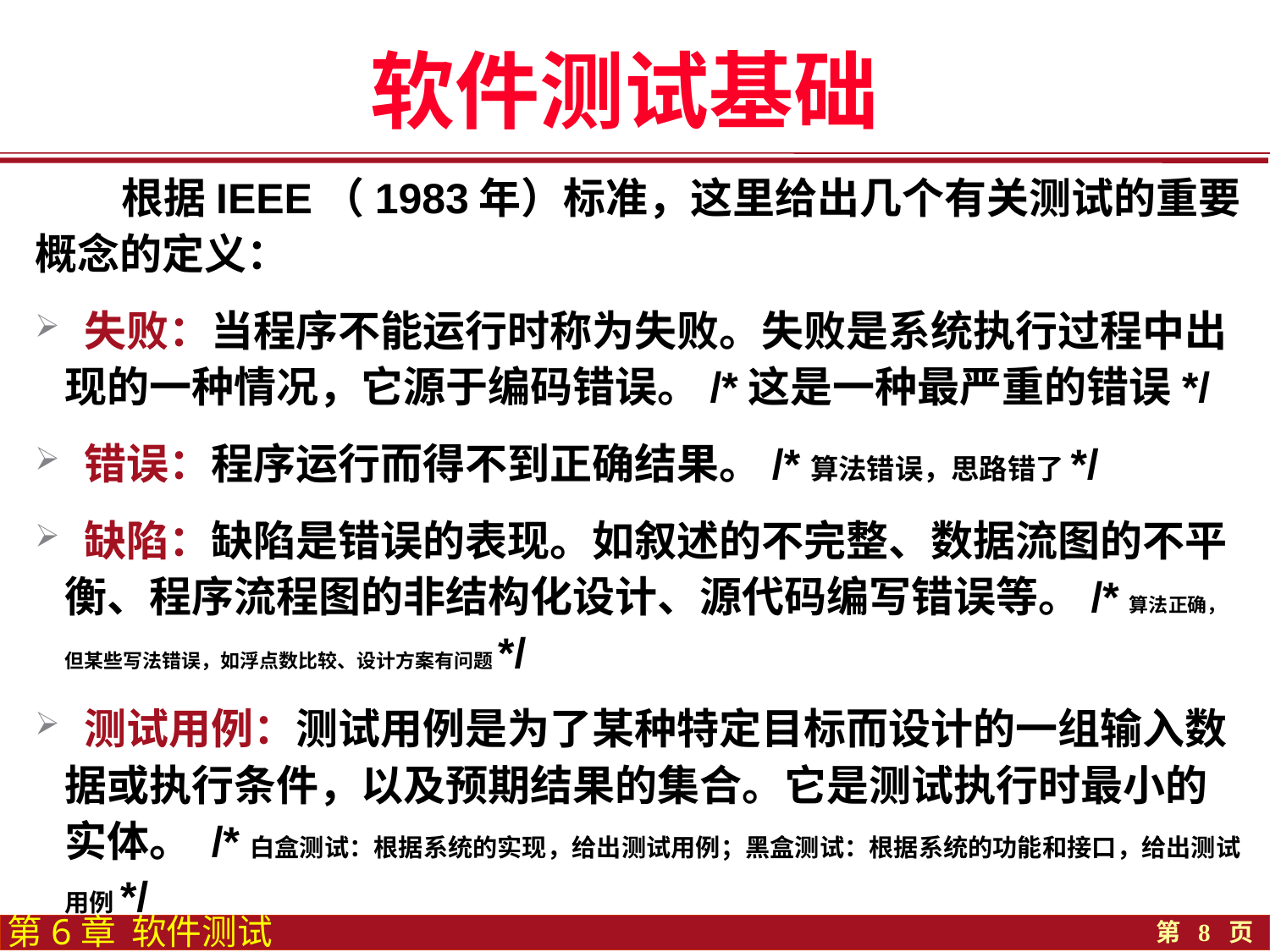

# 软件测试基础
        根据IEEE（1983年）标准，这里给出几个有关测试的重要概念的定义：
 失败：当程序不能运行时称为失败。失败是系统执行过程中出现的一种情况，它源于编码错误。/*这是一种最严重的错误*/
 错误：程序运行而得不到正确结果。/*算法错误，思路错了*/
 缺陷：缺陷是错误的表现。如叙述的不完整、数据流图的不平衡、程序流程图的非结构化设计、源代码编写错误等。/*算法正确，但某些写法错误，如浮点数比较、设计方案有问题*/
 测试用例：测试用例是为了某种特定目标而设计的一组输入数据或执行条件，以及预期结果的集合。它是测试执行时最小的实体。 /*白盒测试：根据系统的实现，给出测试用例；黑盒测试：根据系统的功能和接口，给出测试用例*/